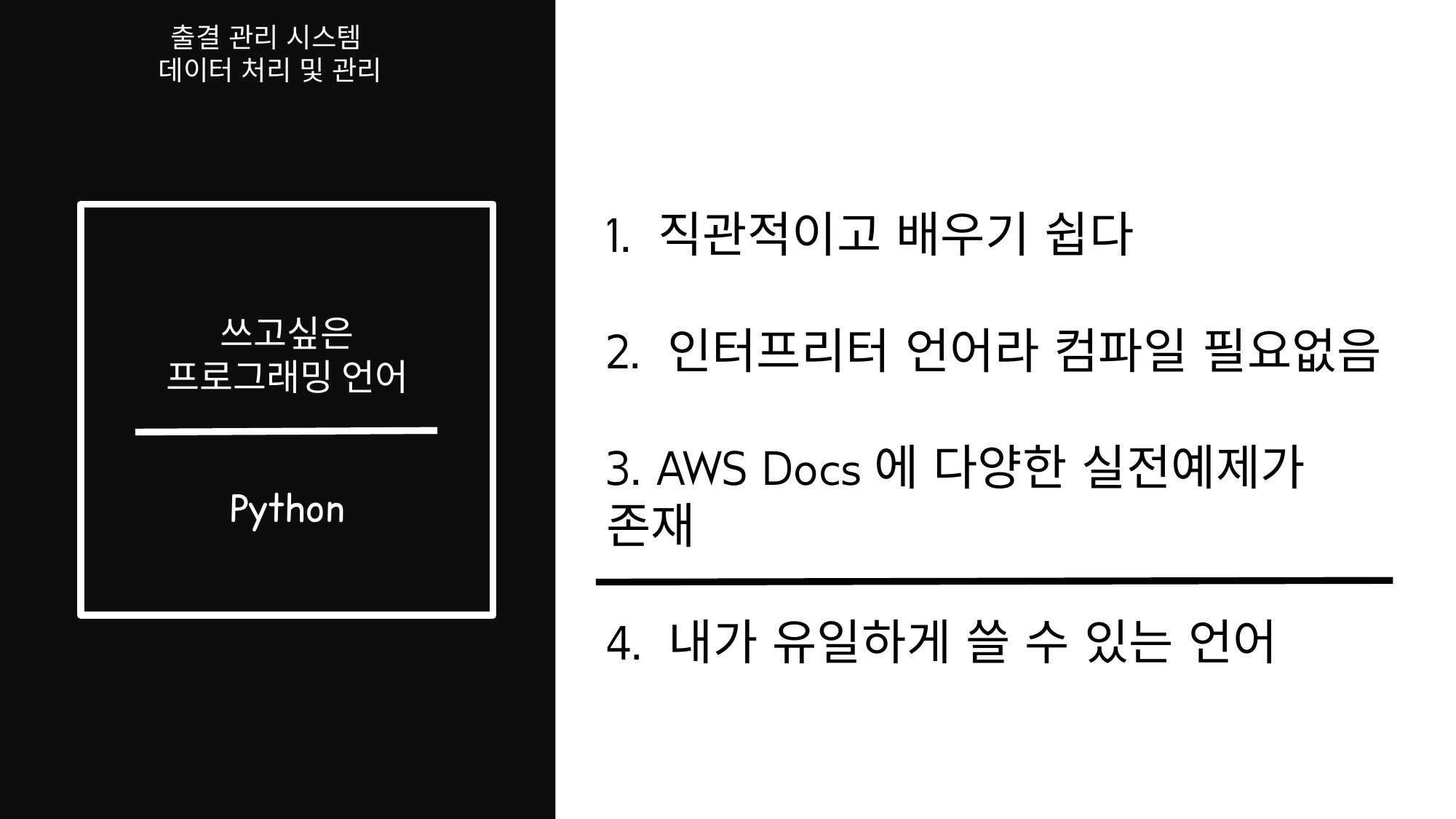

출결 관리 시스템
데이터 처리 및 관리

1. 직관적이고 배우기 쉽다

2. 인터프리터 언어라 컴파일 필요없음

3. AWS Docs에 다양한 실전예제가 존재

4. 내가 유일하게 쓸 수 있는 언어

쓰고싶은
프로그래밍 언어

Python